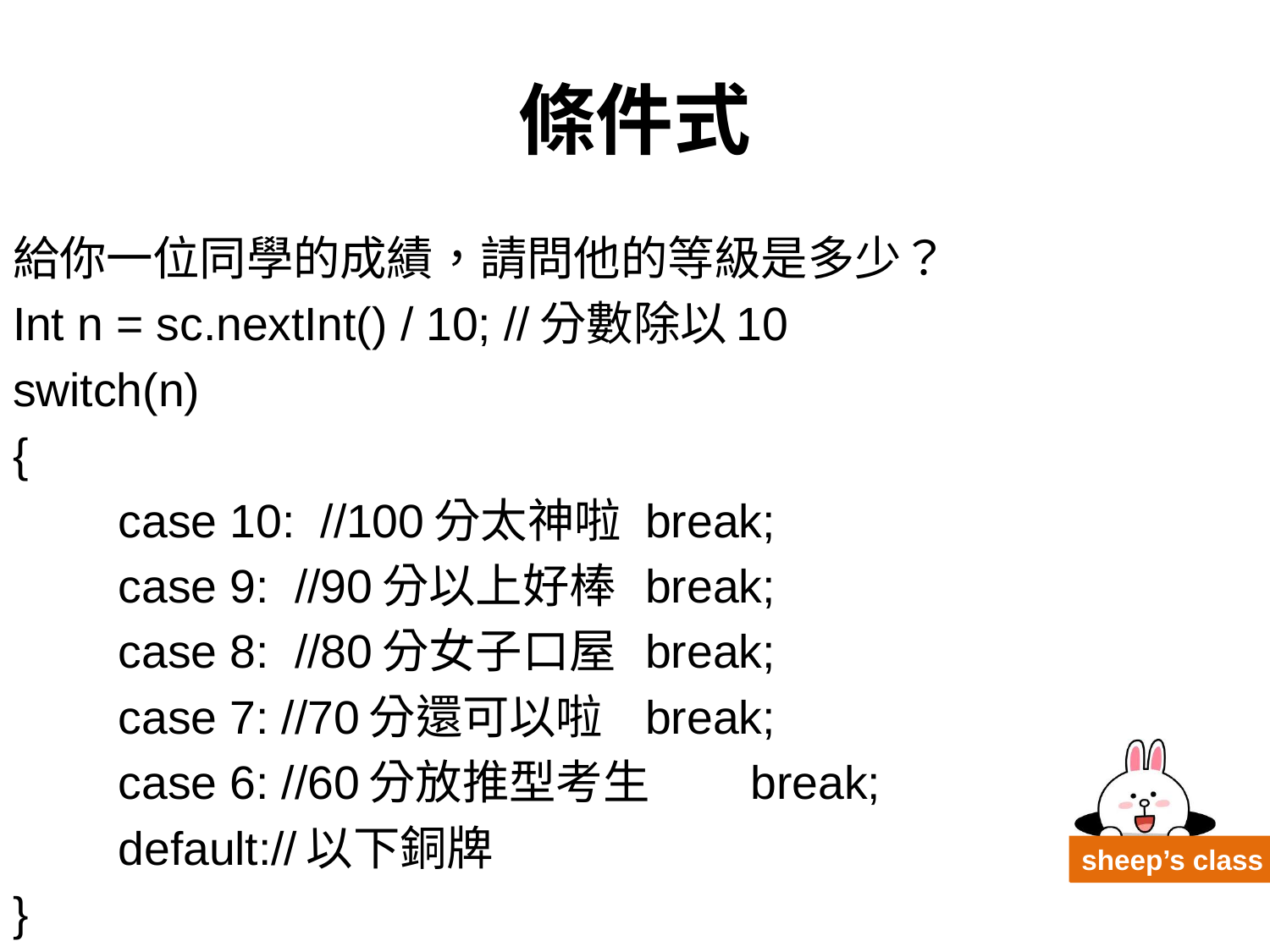

# 條件式
給你一位同學的成績，請問他的等級是多少？
Int n = sc.nextInt() / 10; //分數除以10
switch(n)
{
	case 10:  //100分太神啦		break;
	case 9:  //90分以上好棒		break;
	case 8:  //80分女子口屋		break;
	case 7: //70分還可以啦		break;
	case 6: //60分放推型考生		break;
	default://以下銅牌
}